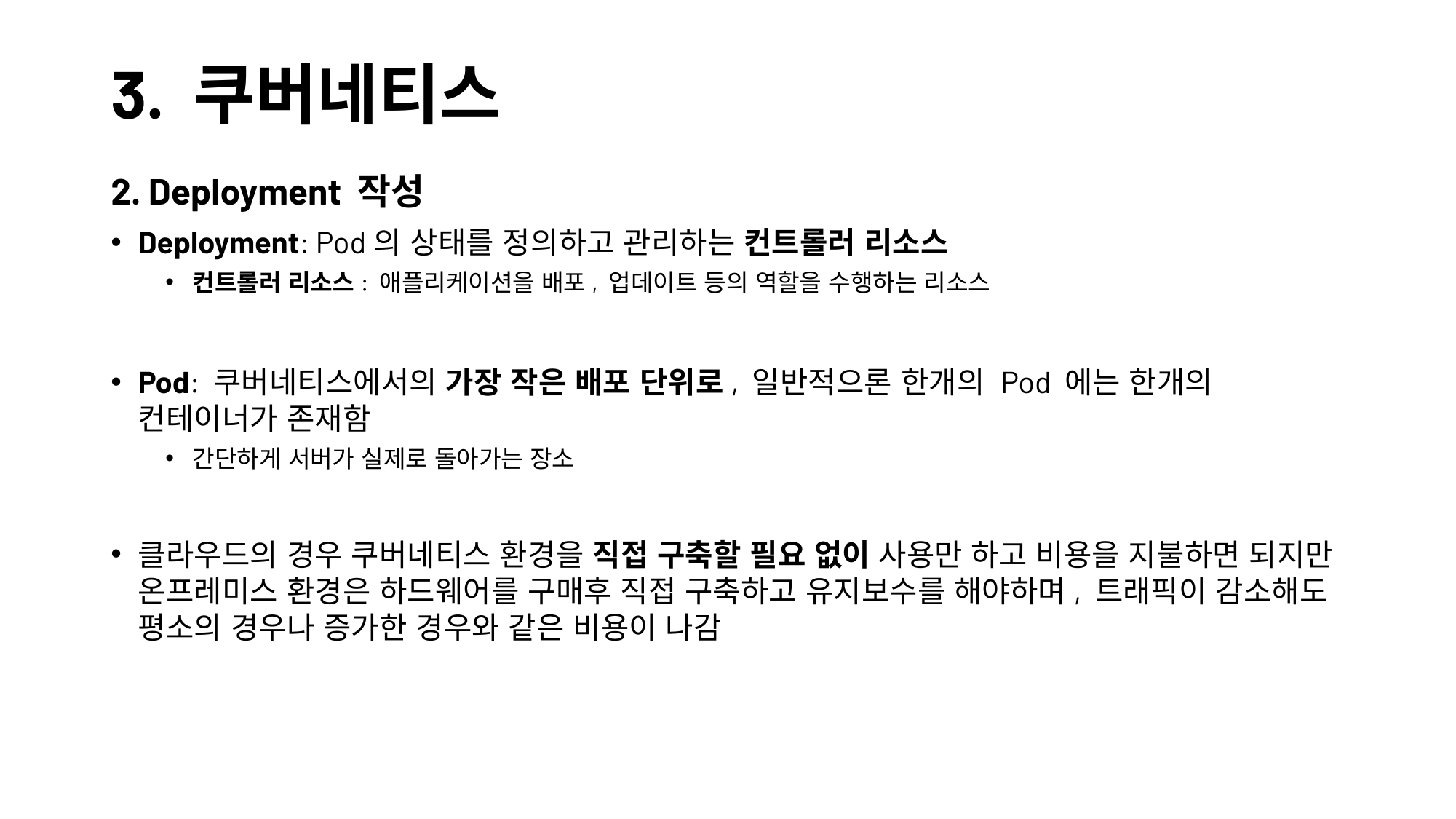

# 3. 쿠버네티스
2. Deployment 작성
Deployment: Pod의 상태를 정의하고 관리하는 컨트롤러 리소스
컨트롤러 리소스: 애플리케이션을 배포, 업데이트 등의 역할을 수행하는 리소스

Pod: 쿠버네티스에서의 가장 작은 배포 단위로, 일반적으론 한개의 Pod 에는 한개의 컨테이너가 존재함
간단하게 서버가 실제로 돌아가는 장소

클라우드의 경우 쿠버네티스 환경을 직접 구축할 필요 없이 사용만 하고 비용을 지불하면 되지만
온프레미스 환경은 하드웨어를 구매후 직접 구축하고 유지보수를 해야하며, 트래픽이 감소해도 평소의 경우나 증가한 경우와 같은 비용이 나감